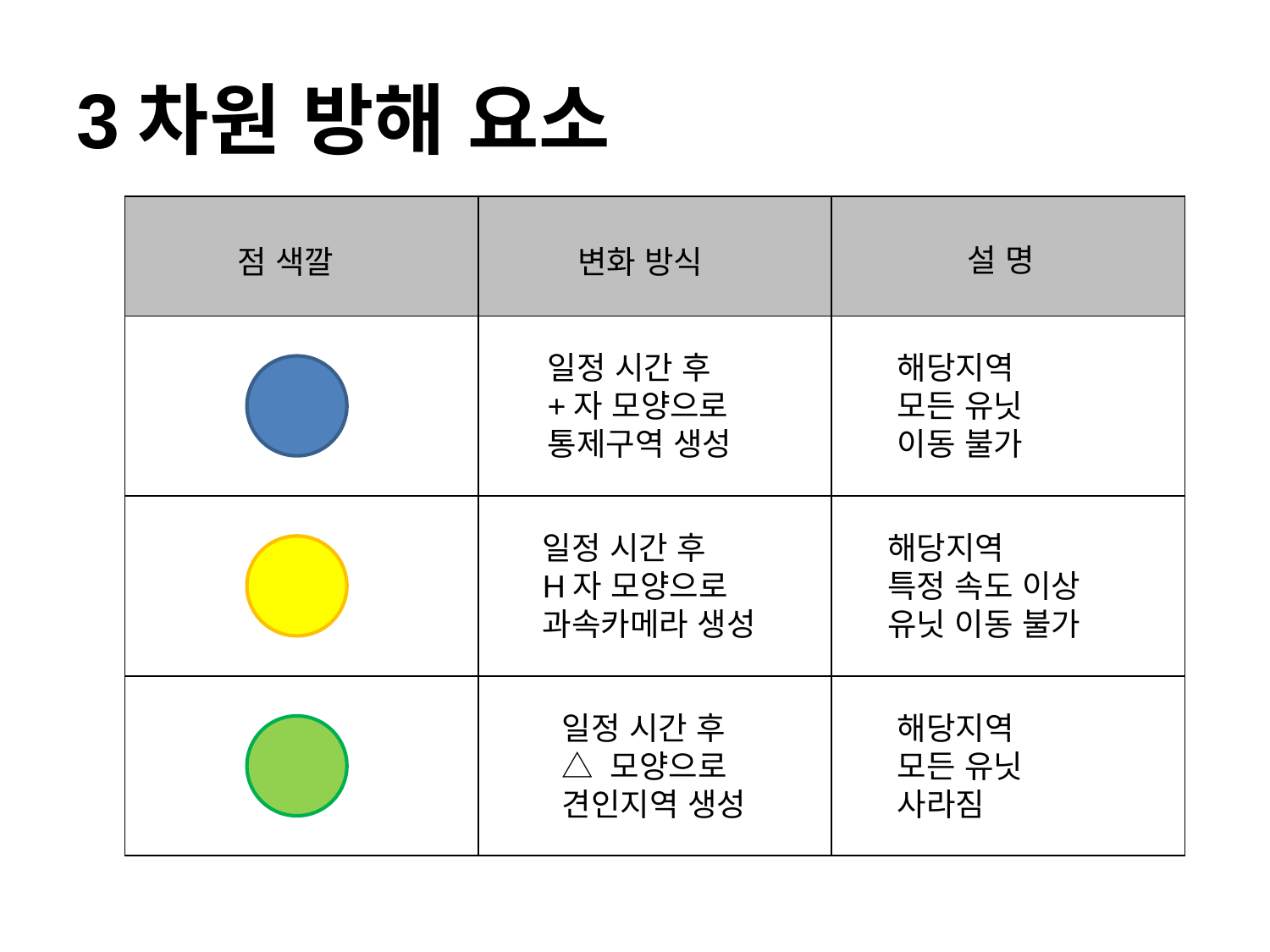

# 3차원 방해 요소
|  |  |  |
| --- | --- | --- |
|  |  |  |
|  |  |  |
|  |  |  |
설 명
점 색깔
변화 방식
일정 시간 후
+자 모양으로
통제구역 생성
해당지역
모든 유닛
이동 불가

일정 시간 후
H자 모양으로
과속카메라 생성
해당지역
특정 속도 이상
유닛 이동 불가

일정 시간 후
△ 모양으로
견인지역 생성
해당지역
모든 유닛
사라짐